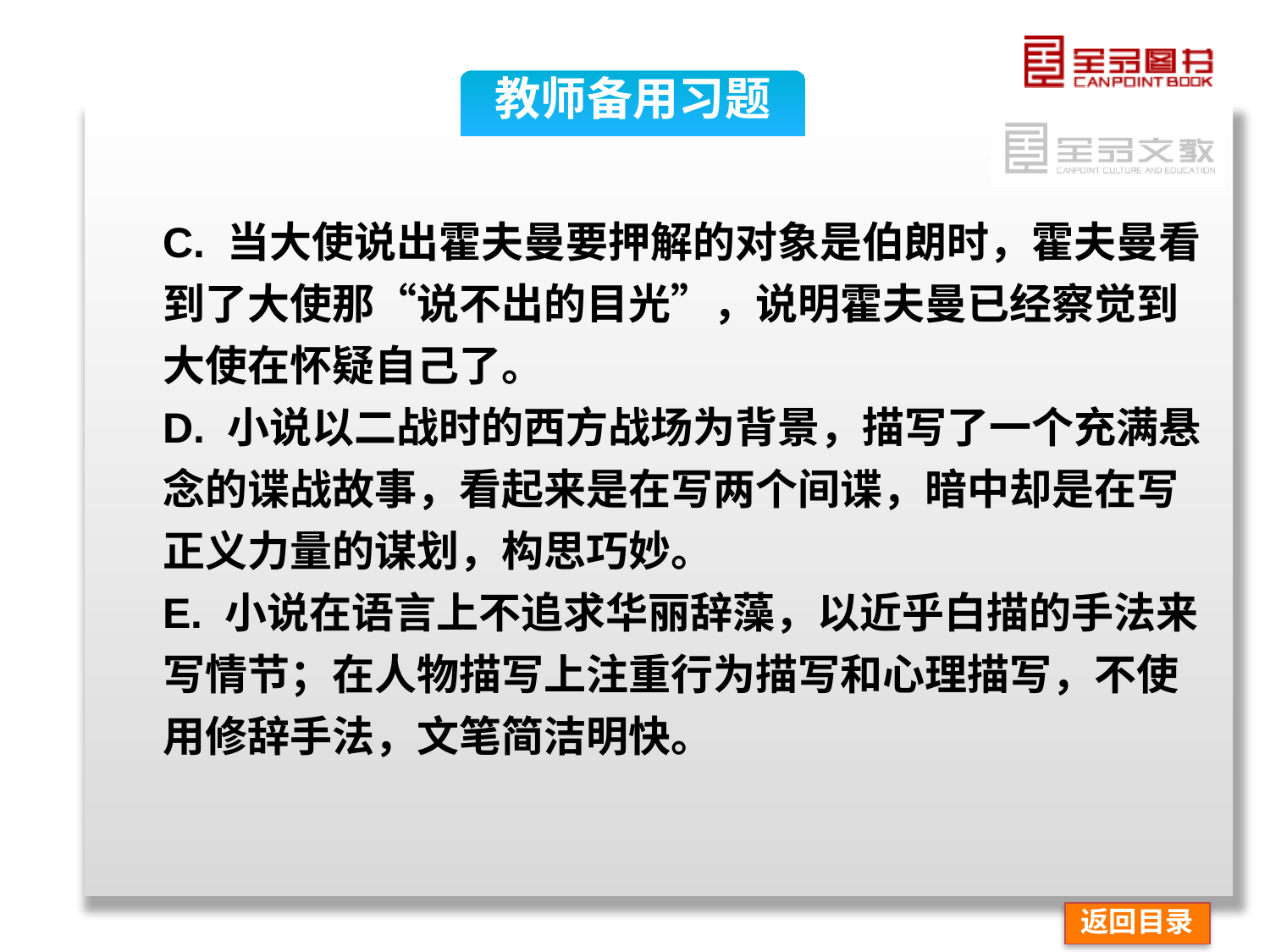

教师备用习题
C. 当大使说出霍夫曼要押解的对象是伯朗时，霍夫曼看到了大使那“说不出的目光”，说明霍夫曼已经察觉到大使在怀疑自己了。
D. 小说以二战时的西方战场为背景，描写了一个充满悬念的谍战故事，看起来是在写两个间谍，暗中却是在写正义力量的谋划，构思巧妙。
E. 小说在语言上不追求华丽辞藻，以近乎白描的手法来写情节；在人物描写上注重行为描写和心理描写，不使用修辞手法，文笔简洁明快。
返回目录